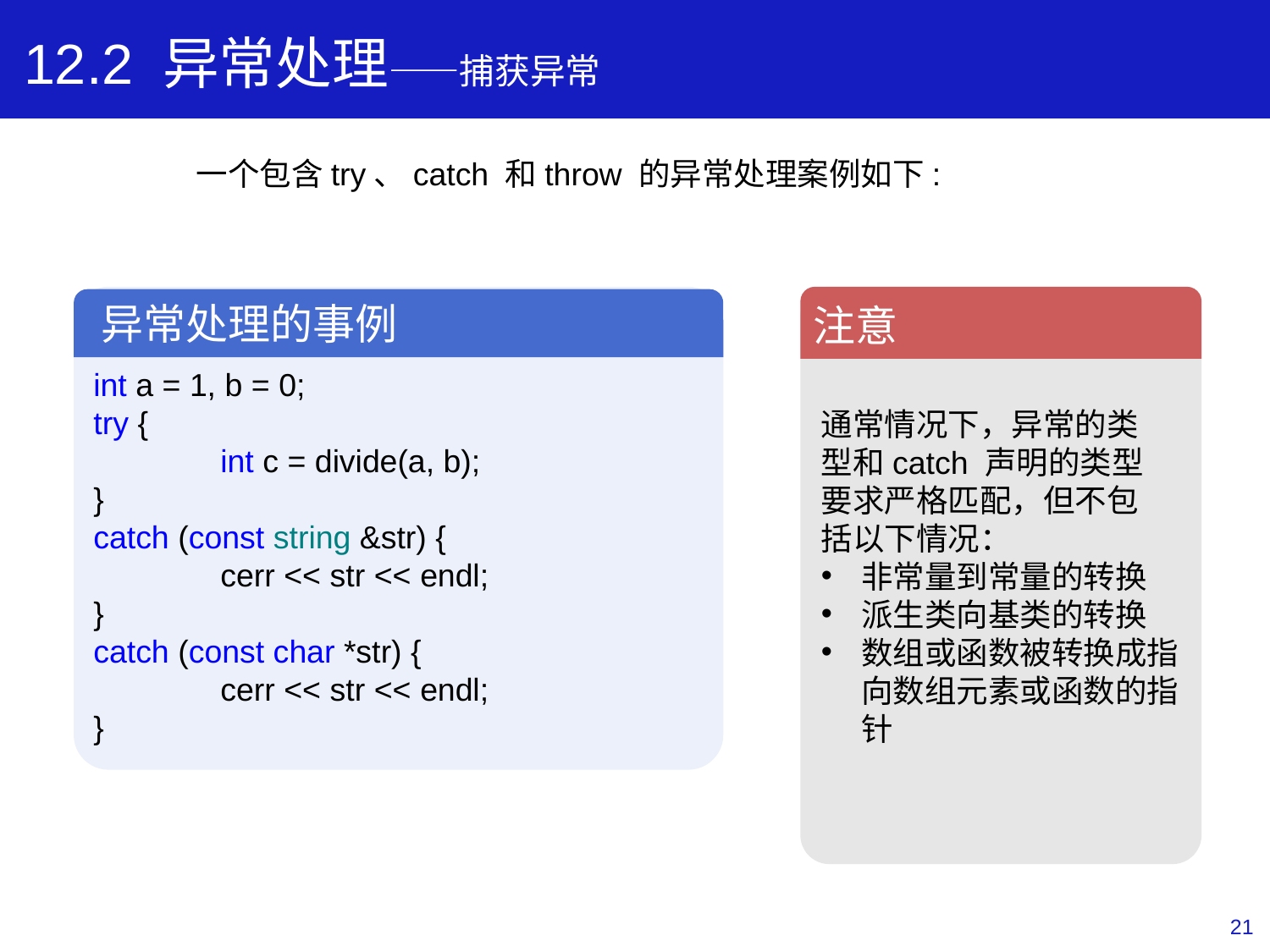

12.2 异常处理——捕获异常
	一个包含try、catch 和throw 的异常处理案例如下:

异常处理的事例
通常情况下，异常的类
型和catch 声明的类型
要求严格匹配，但不包
括以下情况：
非常量到常量的转换
派生类向基类的转换
数组或函数被转换成指向数组元素或函数的指针

注意
int a = 1, b = 0;
try {
	int c = divide(a, b);
}
catch (const string &str) {
	cerr << str << endl;
}
catch (const char *str) {
	cerr << str << endl;
}
21